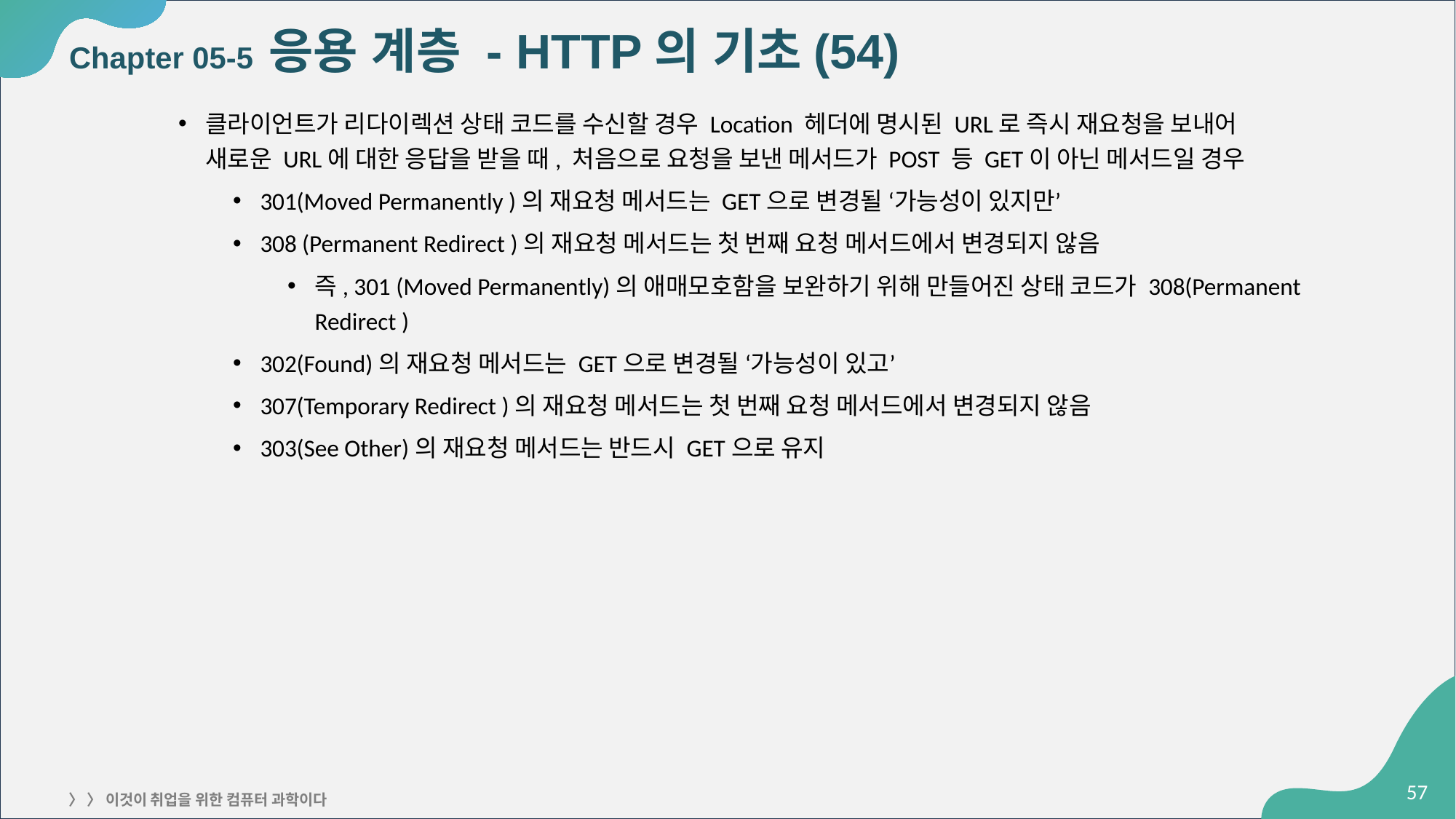

# Chapter 05-5 응용 계층 - HTTP의 기초(54)
클라이언트가 리다이렉션 상태 코드를 수신할 경우 Location 헤더에 명시된 URL로 즉시 재요청을 보내어
새로운 URL에 대한 응답을 받을 때, 처음으로 요청을 보낸 메서드가 POST 등 GET이 아닌 메서드일 경우
301(Moved Permanently )의 재요청 메서드는 GET으로 변경될 ‘가능성이 있지만’
308 (Permanent Redirect )의 재요청 메서드는 첫 번째 요청 메서드에서 변경되지 않음
즉, 301 (Moved Permanently)의 애매모호함을 보완하기 위해 만들어진 상태 코드가 308(Permanent Redirect )
302(Found)의 재요청 메서드는 GET으로 변경될 ‘가능성이 있고’
307(Temporary Redirect )의 재요청 메서드는 첫 번째 요청 메서드에서 변경되지 않음
303(See Other)의 재요청 메서드는 반드시 GET으로 유지
57
〉 〉 이것이 취업을 위한 컴퓨터 과학이다